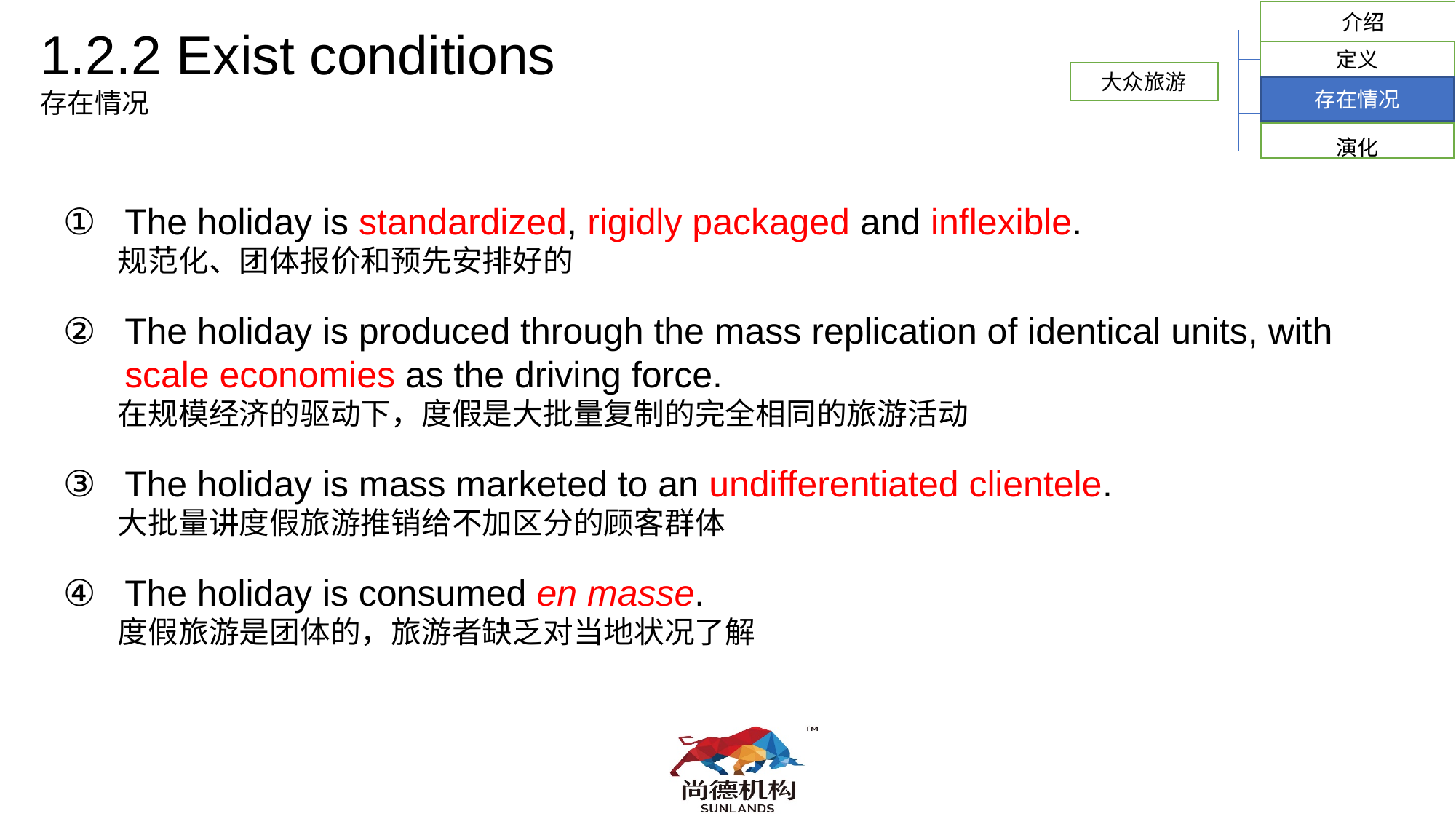

介绍
1.2.2 Exist conditions
存在情况
定义
大众旅游
存在情况
演化
The holiday is standardized, rigidly packaged and inflexible.
规范化、团体报价和预先安排好的

The holiday is produced through the mass replication of identical units, with scale economies as the driving force.
在规模经济的驱动下，度假是大批量复制的完全相同的旅游活动

The holiday is mass marketed to an undifferentiated clientele.
大批量讲度假旅游推销给不加区分的顾客群体

The holiday is consumed en masse.
度假旅游是团体的，旅游者缺乏对当地状况了解